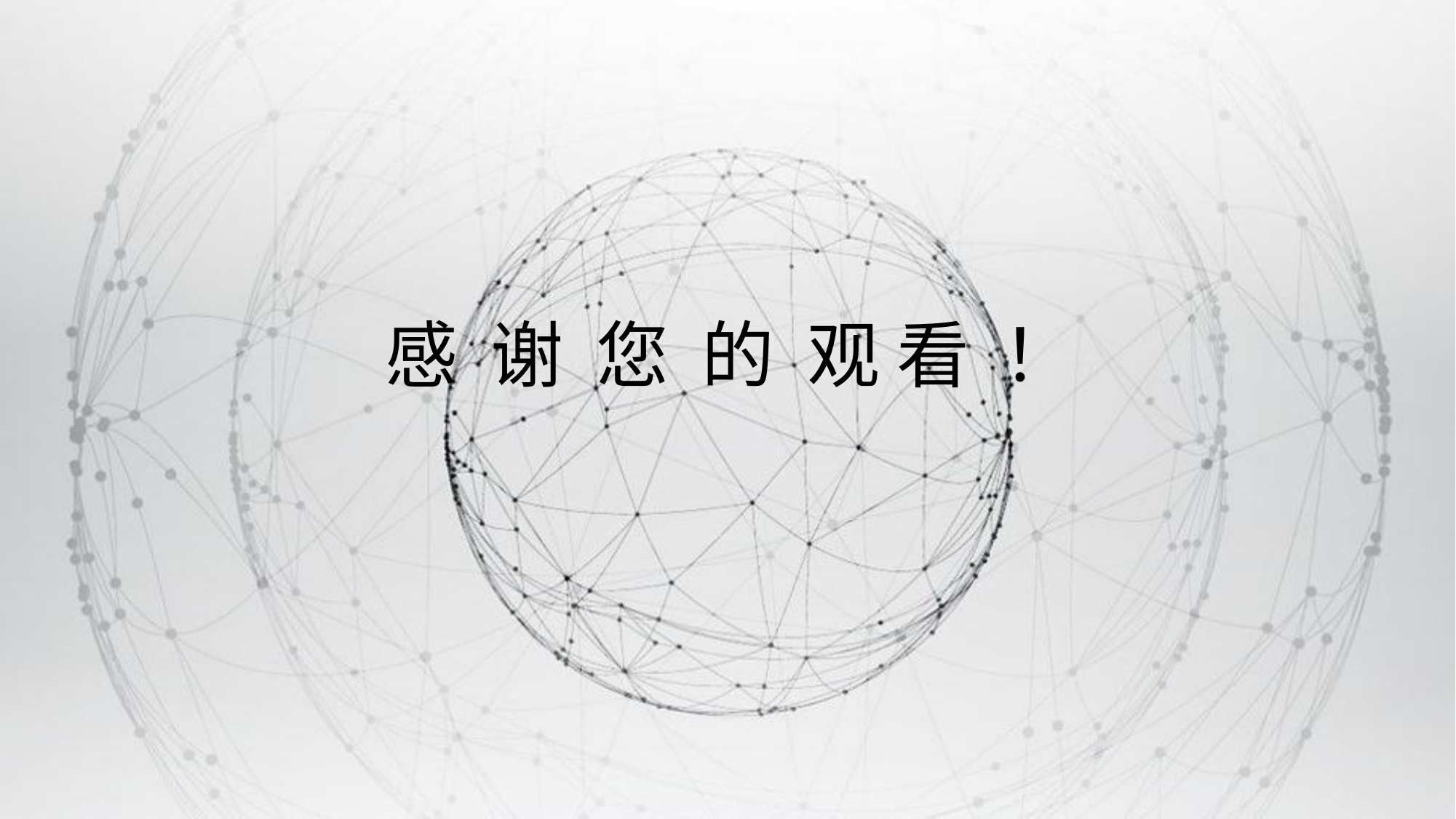

感  谢  您  的  观 看  ！